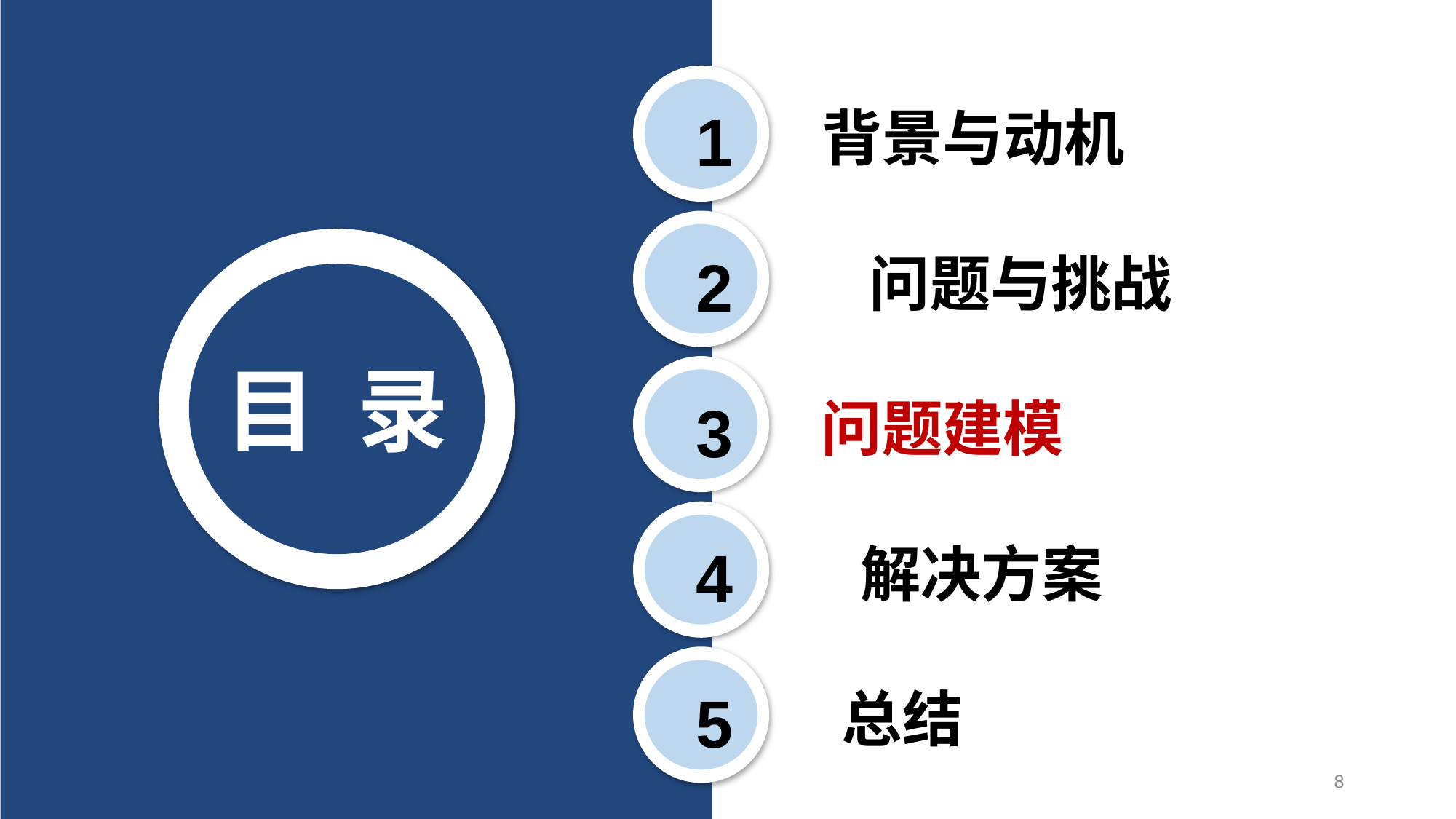

背景与动机
1

2
问题与挑战

目  录

问题建模
3

4
解决方案

5
总结
8